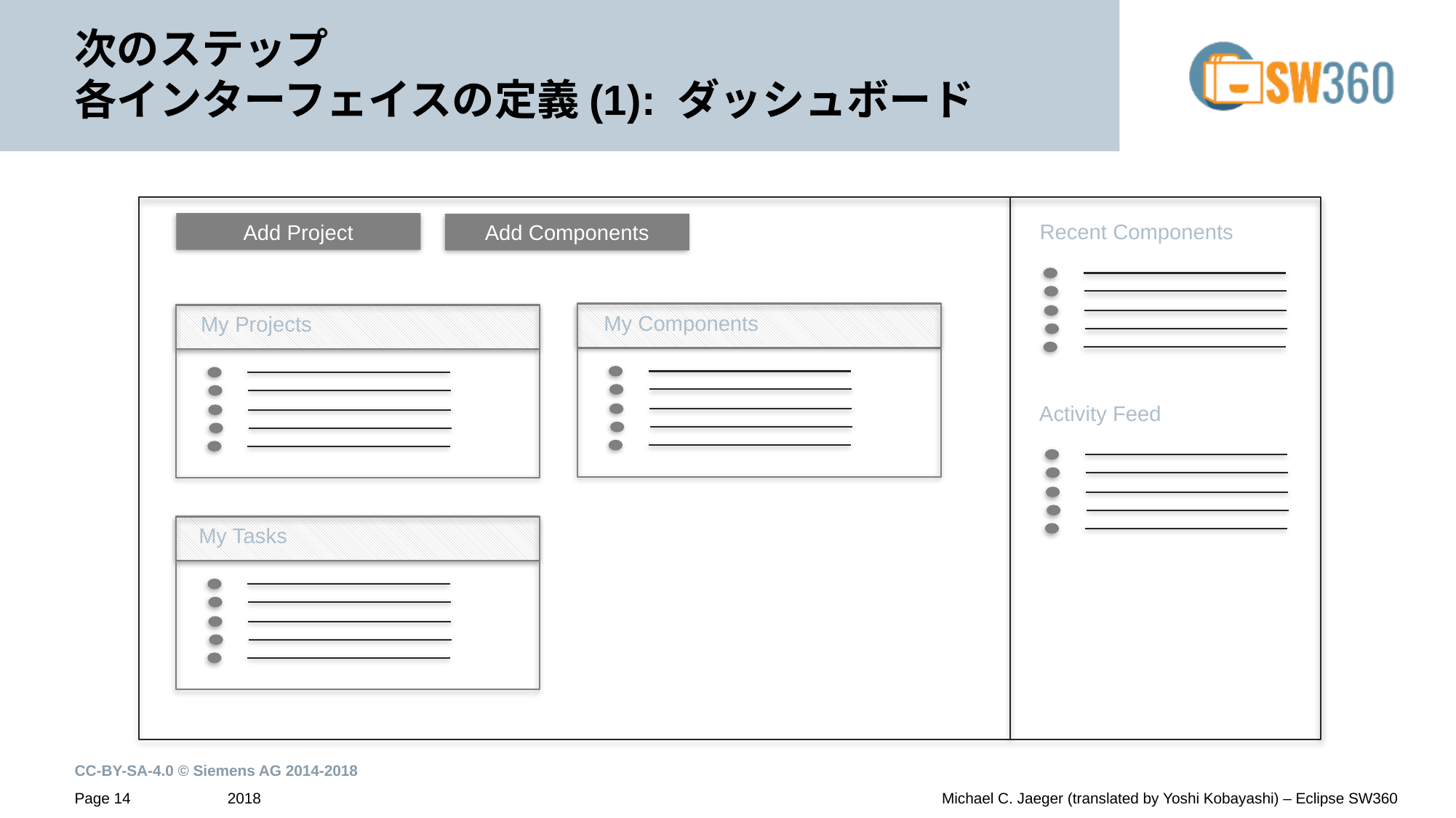

次のステップ
各インターフェイスの定義(1): ダッシュボード

Add Project
Recent Components
Add Components

My Components

My Projects

Activity Feed

My Tasks